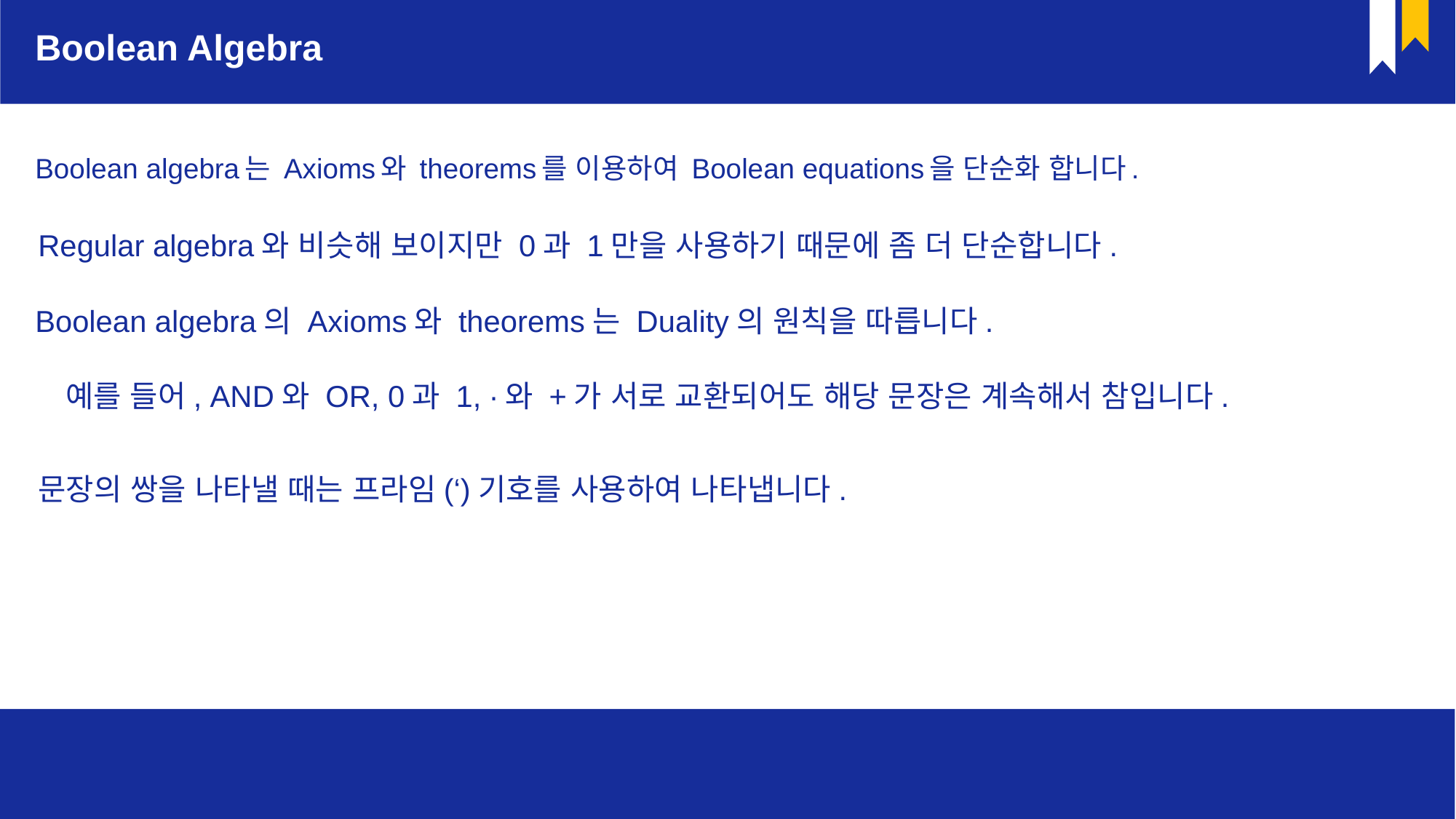

Boolean Algebra
Boolean algebra는 Axioms와 theorems를 이용하여 Boolean equations을 단순화 합니다.
Regular algebra와 비슷해 보이지만 0과 1만을 사용하기 때문에 좀 더 단순합니다.
Boolean algebra의 Axioms와 theorems는 Duality의 원칙을 따릅니다.
   예를 들어, AND와 OR, 0과 1, ∙와 +가 서로 교환되어도 해당 문장은 계속해서 참입니다.
문장의 쌍을 나타낼 때는 프라임(‘)기호를 사용하여 나타냅니다.